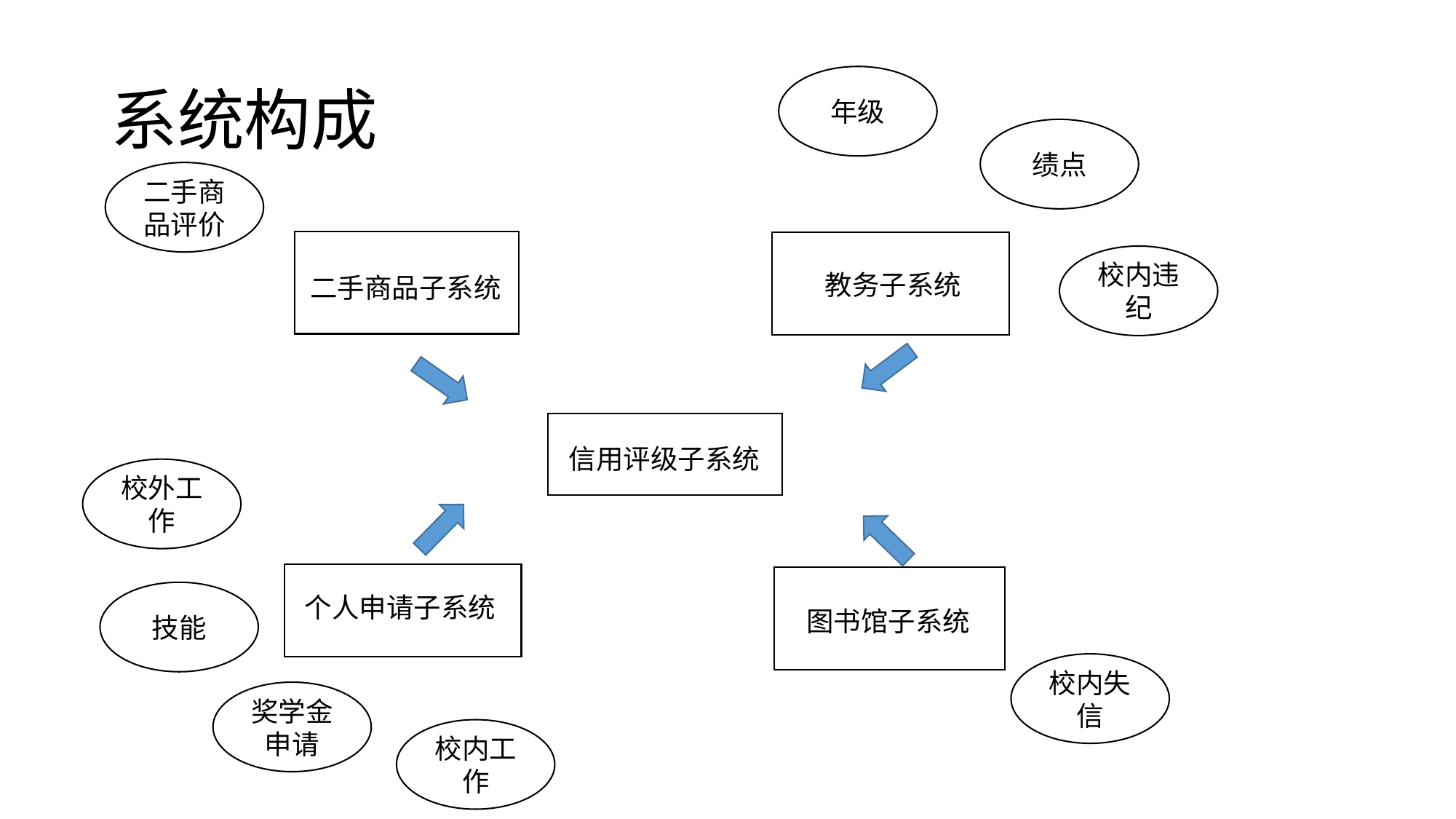

# 系统构成
年级
绩点
二手商品评价
校内违纪
校外工作
技能
校内失信
奖学金申请
校内工作

教务子系统
二手商品子系统

个人申请子系统
图书馆子系统

信用评级子系统